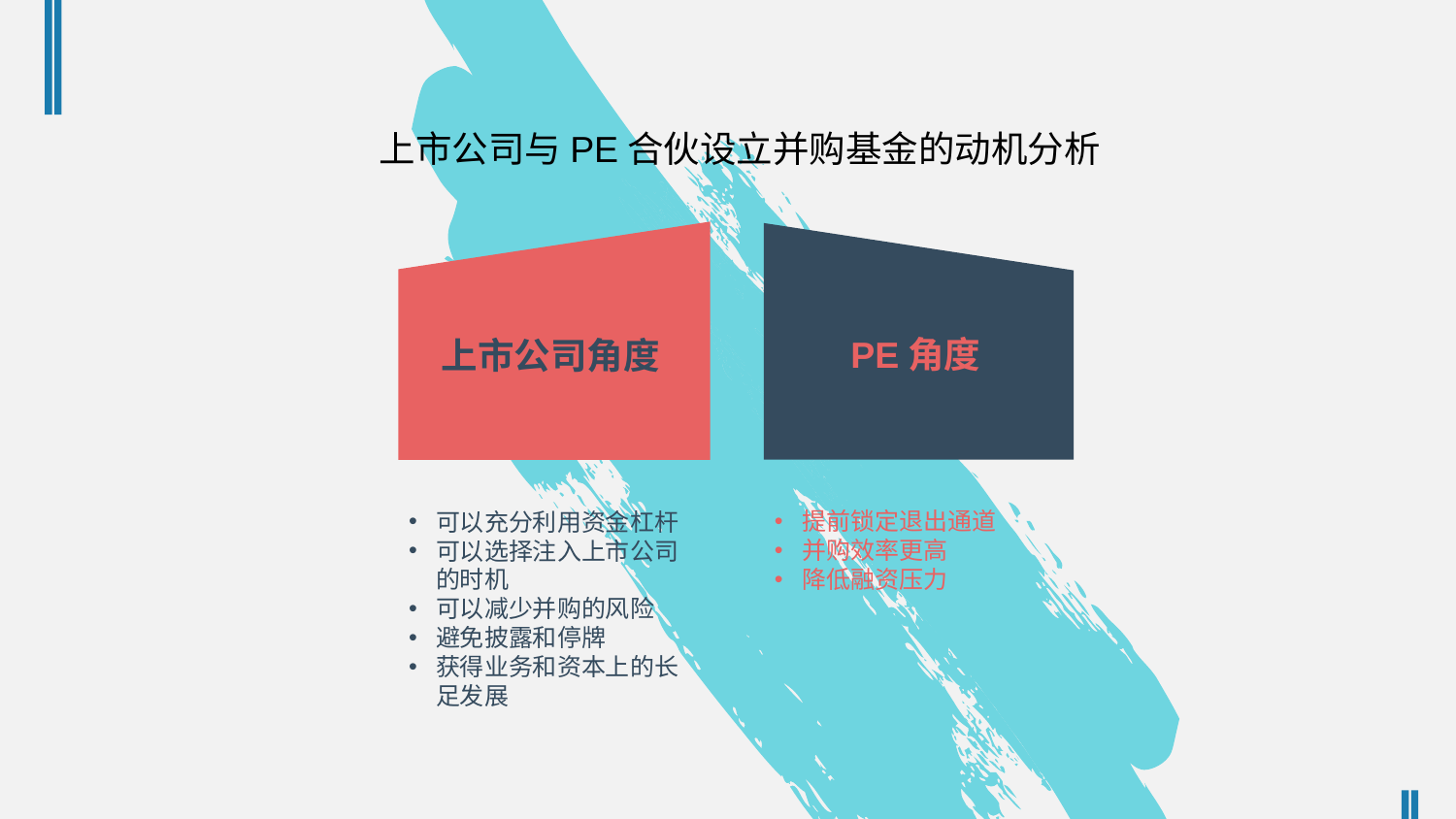

上市公司与PE合伙设立并购基金的动机分析

PE角度
上市公司角度
提前锁定退出通道
并购效率更高
降低融资压力
可以充分利用资金杠杆
可以选择注入上市公司的时机
可以减少并购的风险
避免披露和停牌
获得业务和资本上的长足发展